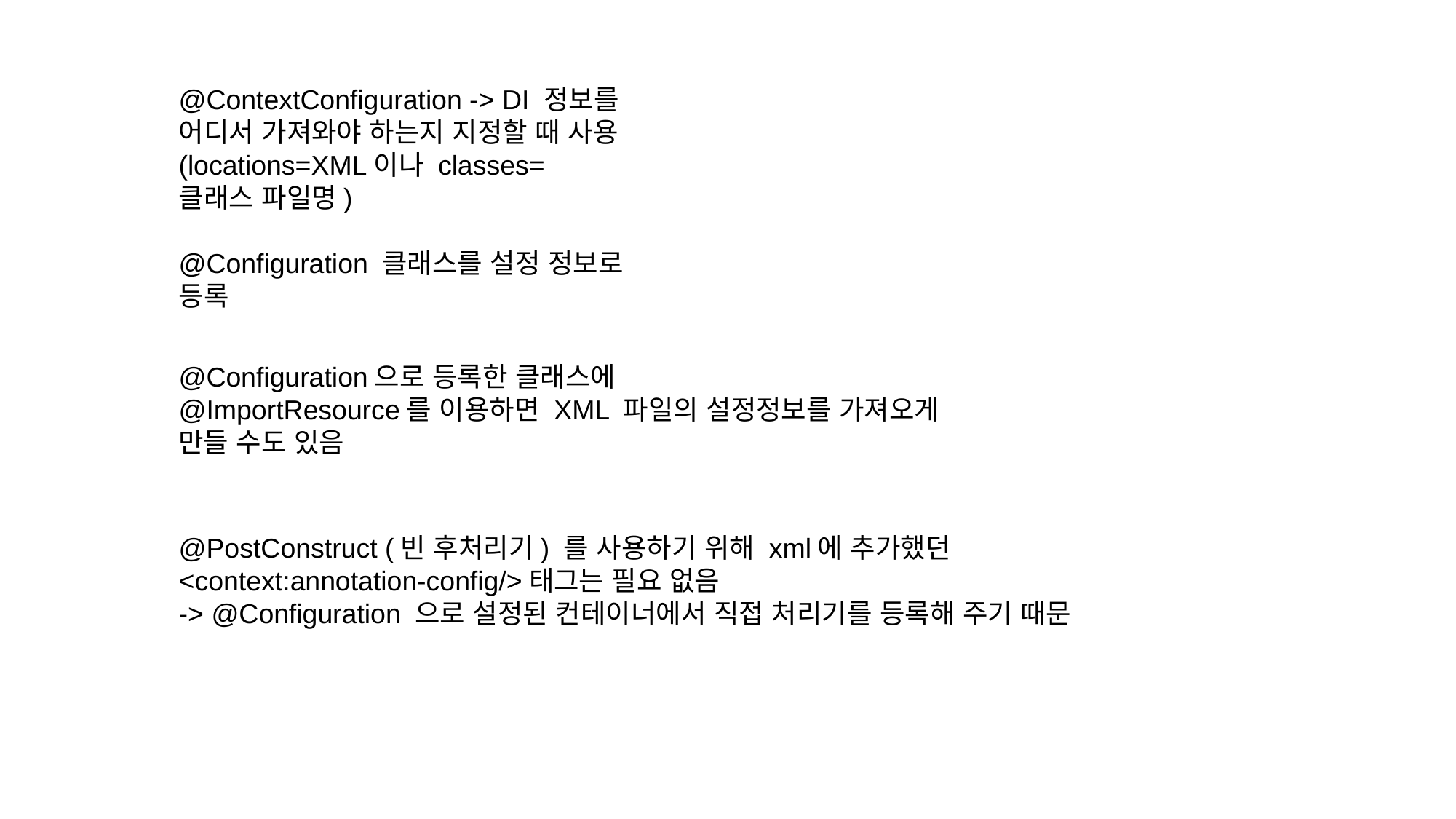

@ContextConfiguration -> DI 정보를 어디서 가져와야 하는지 지정할 때 사용(locations=XML이나 classes=클래스 파일명)

@Configuration 클래스를 설정 정보로 등록
@Configuration으로 등록한 클래스에
@ImportResource를 이용하면 XML 파일의 설정정보를 가져오게 만들 수도 있음
@PostConstruct (빈 후처리기) 를 사용하기 위해 xml에 추가했던 <context:annotation-config/>태그는 필요 없음
-> @Configuration 으로 설정된 컨테이너에서 직접 처리기를 등록해 주기 때문